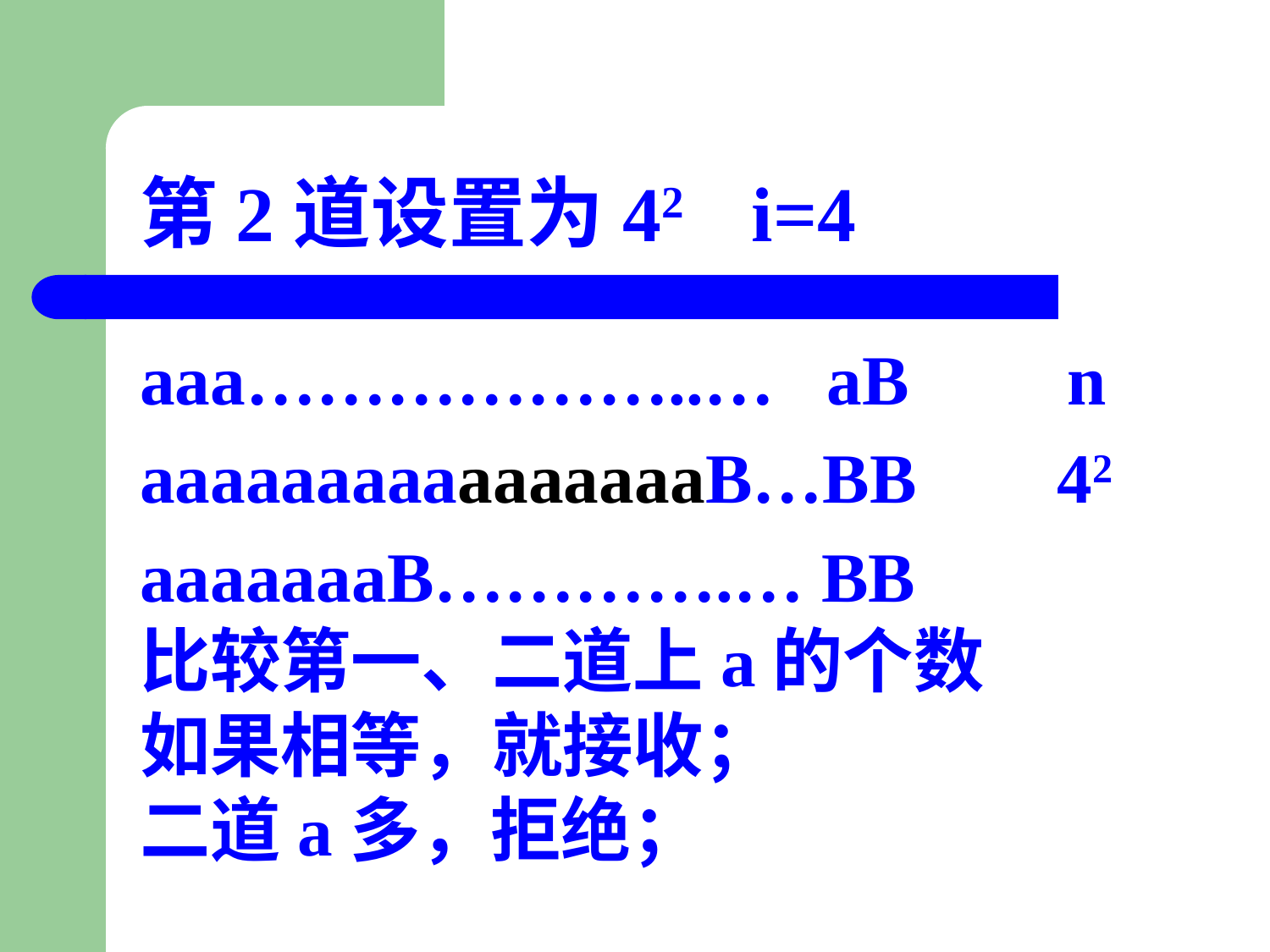

第2道设置为42      i=4
aaa………………..…   aB         n
aaaaaaaaaaaaaaaaB…BB        42
aaaaaaaB………….… BB
比较第一、二道上a的个数
如果相等，就接收；
二道a多，拒绝；